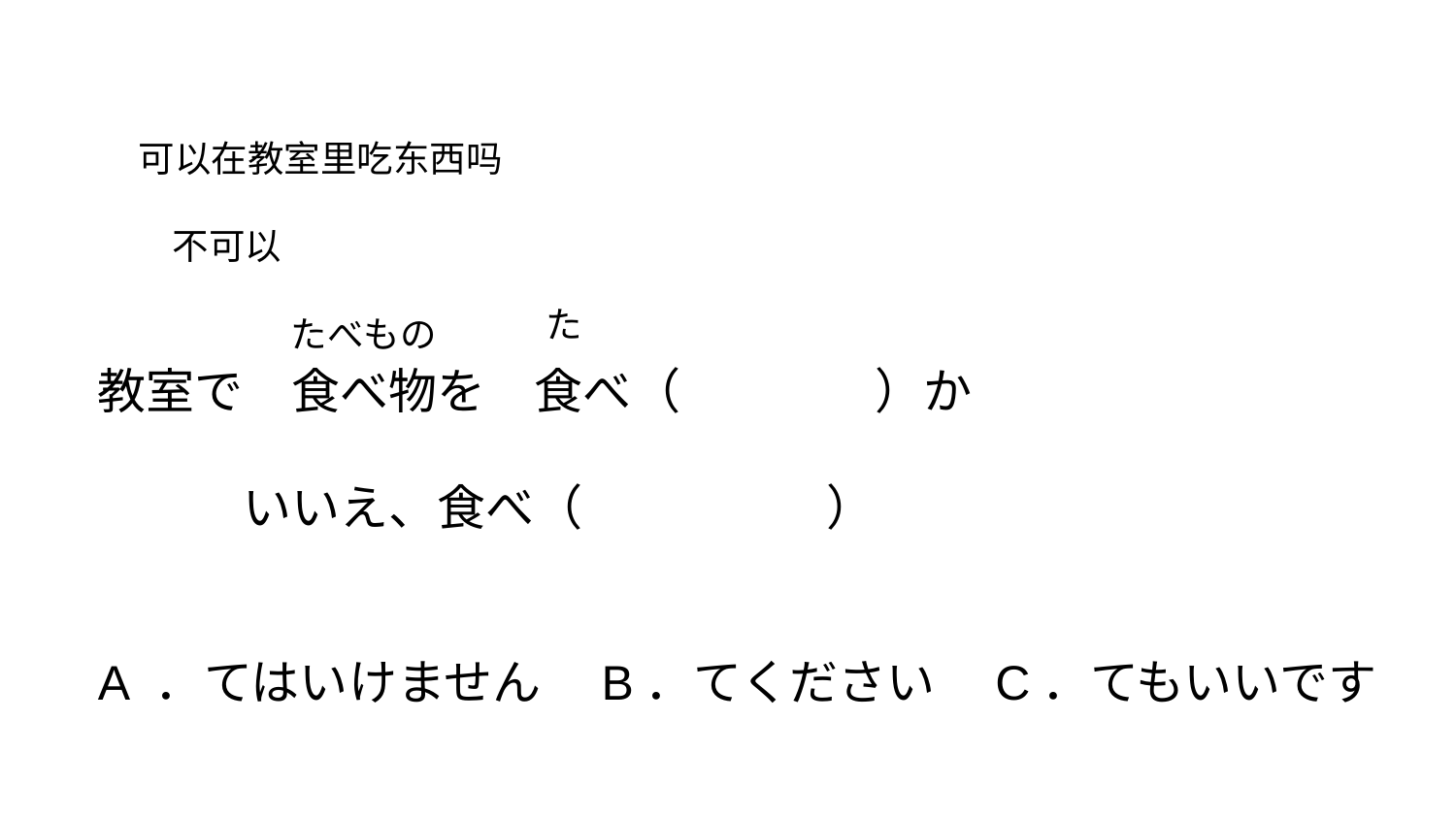

可以在教室里吃东西吗

   不可以
た
たべもの
教室で　食べ物を　食べ（　　　　）か

　　　いいえ、食べ（　　　　　）

A ．てはいけません　B．てください　C．てもいいです